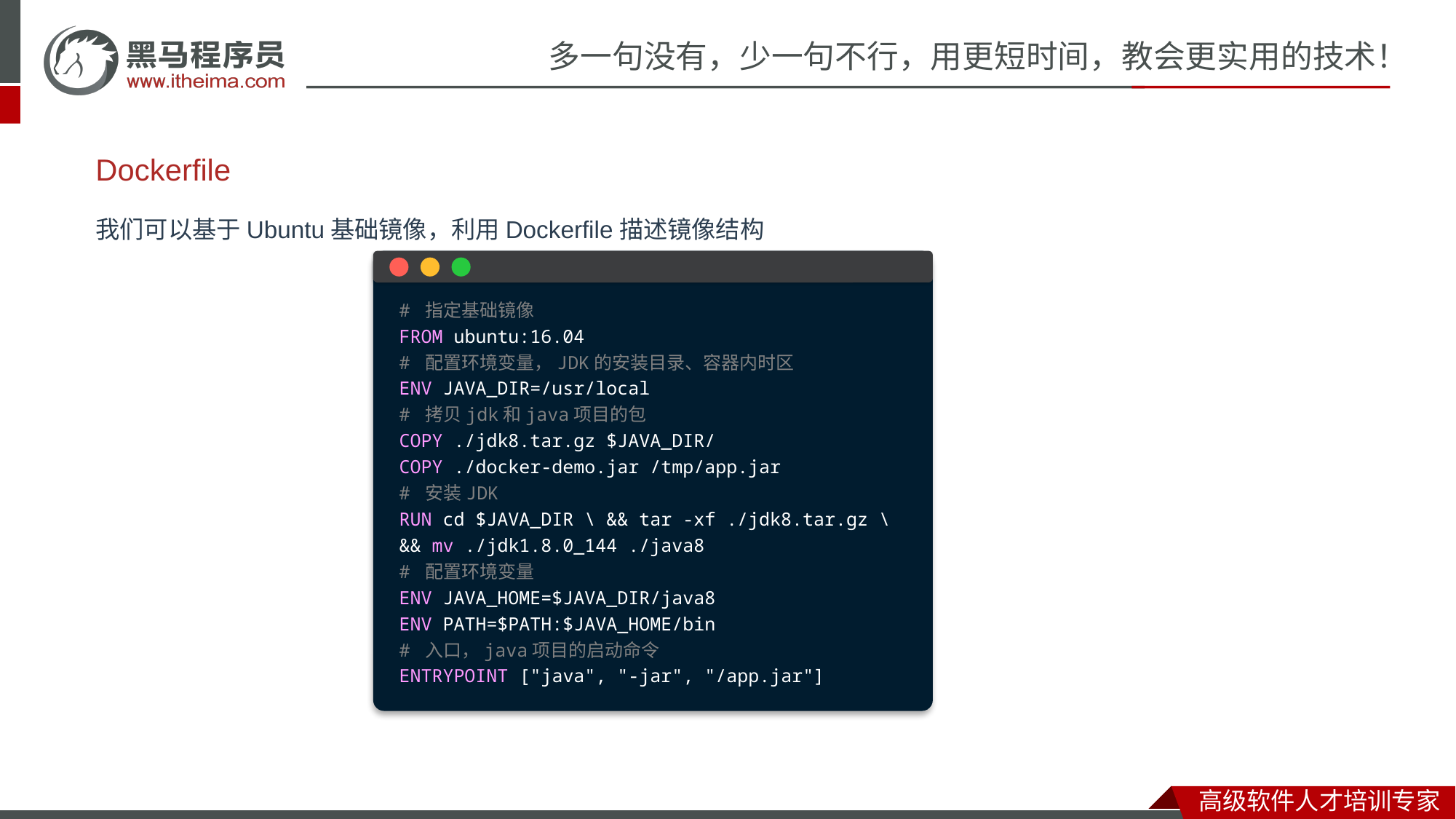

# Dockerfile
我们可以基于Ubuntu基础镜像，利用Dockerfile描述镜像结构

# 指定基础镜像
FROM ubuntu:16.04
# 配置环境变量，JDK的安装目录、容器内时区
ENV JAVA_DIR=/usr/local
# 拷贝jdk和java项目的包
COPY ./jdk8.tar.gz $JAVA_DIR/
COPY ./docker-demo.jar /tmp/app.jar
# 安装JDK
RUN cd $JAVA_DIR \ && tar -xf ./jdk8.tar.gz \ && mv ./jdk1.8.0_144 ./java8
# 配置环境变量
ENV JAVA_HOME=$JAVA_DIR/java8
ENV PATH=$PATH:$JAVA_HOME/bin
# 入口，java项目的启动命令
ENTRYPOINT ["java", "-jar", "/app.jar"]

# 基础镜像
FROM openjdk:11.0-jre-buster
# 拷贝jar包
COPY docker-demo.jar /app.jar
# 入口
ENTRYPOINT ["java", "-jar", "/app.jar"]